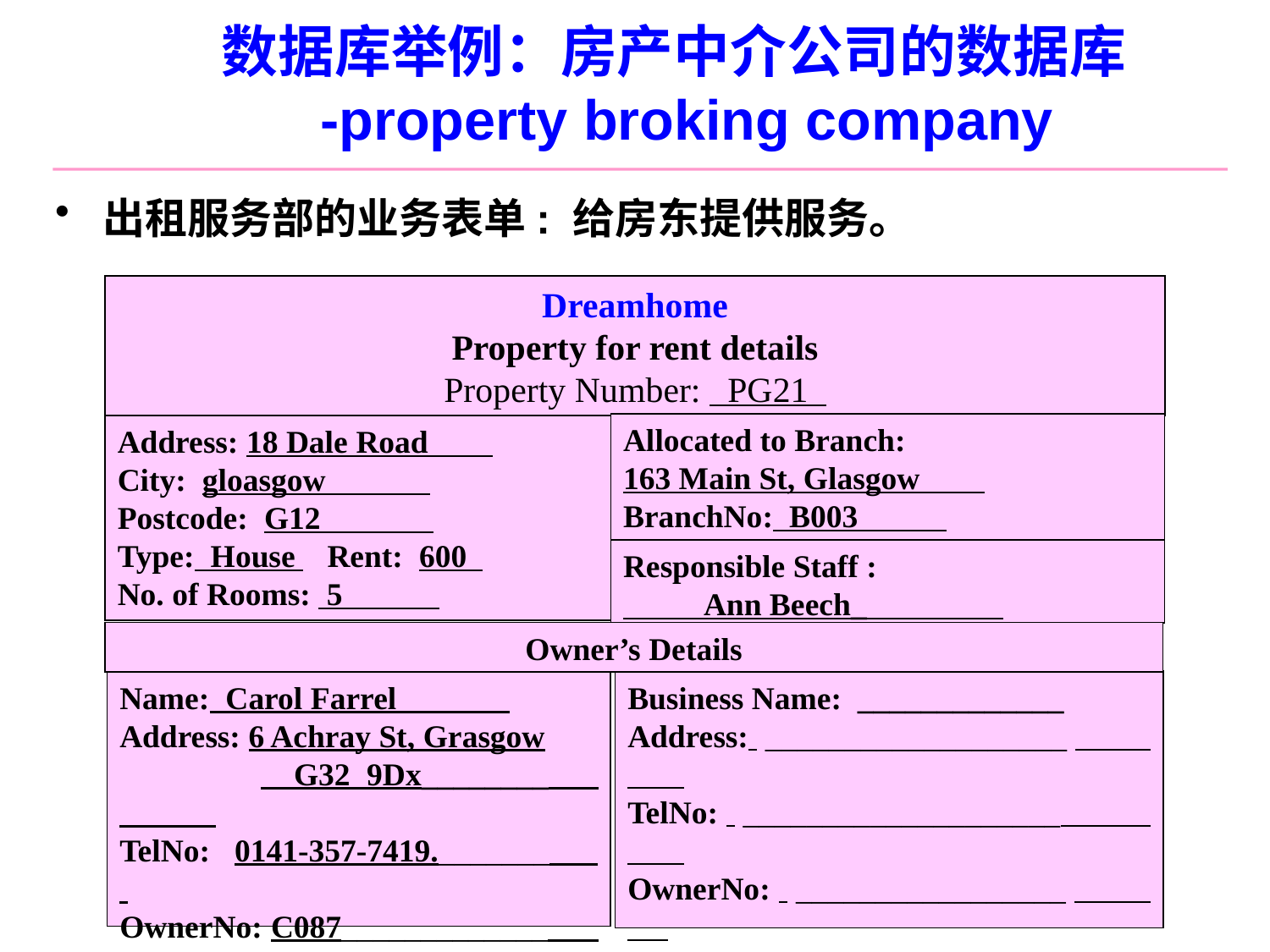

# 数据库举例：房产中介公司的数据库 -property broking company
出租服务部的业务表单: 给房东提供服务。
Dreamhome
Property for rent details
Property Number:   PG21
Allocated to Branch:
163 Main St, Glasgow
BranchNo:  B003
Address: 18 Dale Road
City:  gloasgow
Postcode:  G12
Type:  House    Rent:  600
No. of Rooms:  5
Responsible Staff :
          Ann Beech_
Owner’s Details
Business Name:  _____________
Address:  ___________________
TelNo:   ____________________
OwnerNo:   _________________
Contact Name:   _____________
Business Type: ______________
Name:  Carol Farrel
Address: 6 Achray St, Grasgow
                     G32  9Dx________
TelNo:   0141-357-7419._______
OwnerNo: C087_____________
62